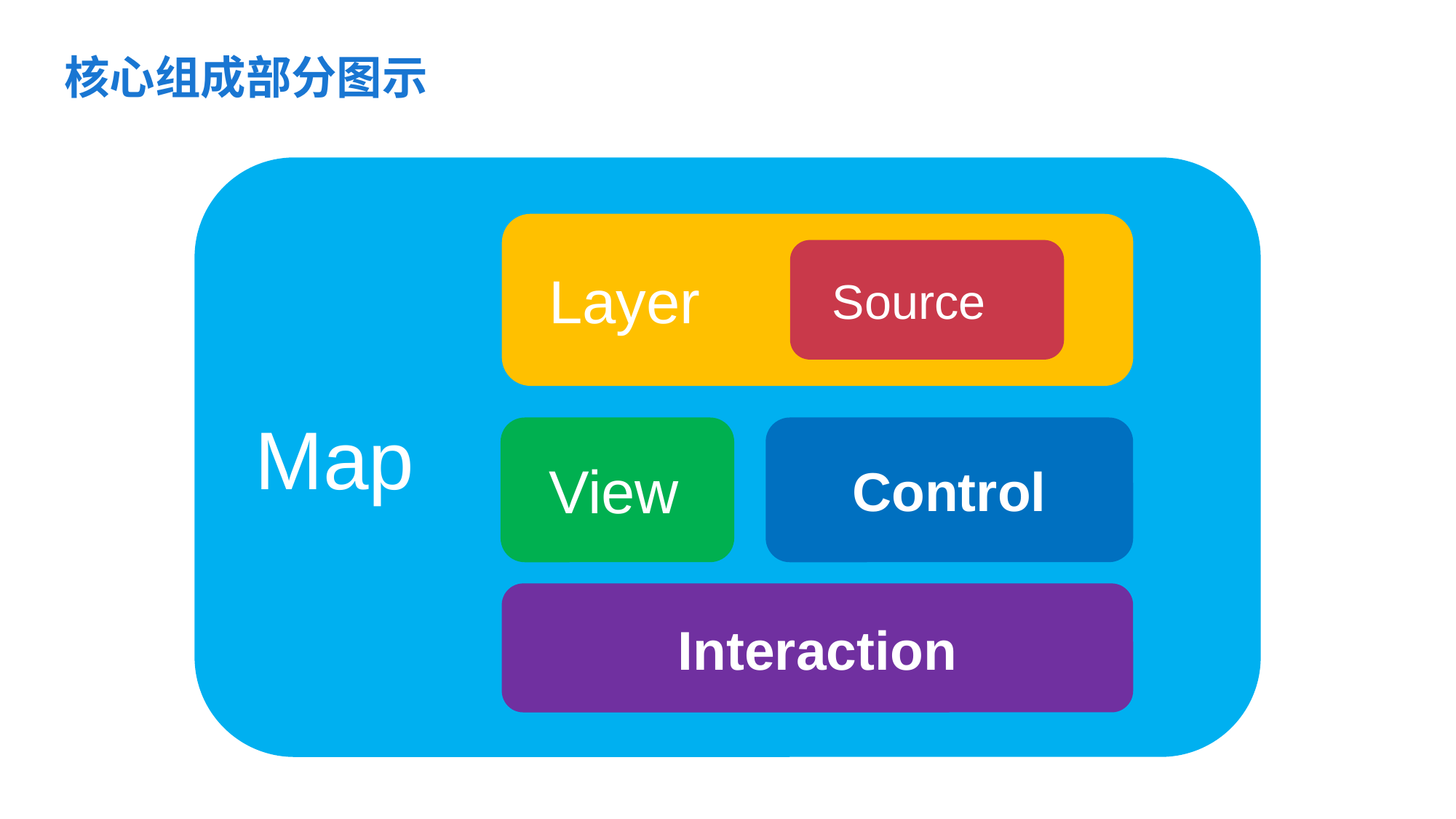

# 核心组成部分图示

Layer
Source
Map

Control
View
Interaction